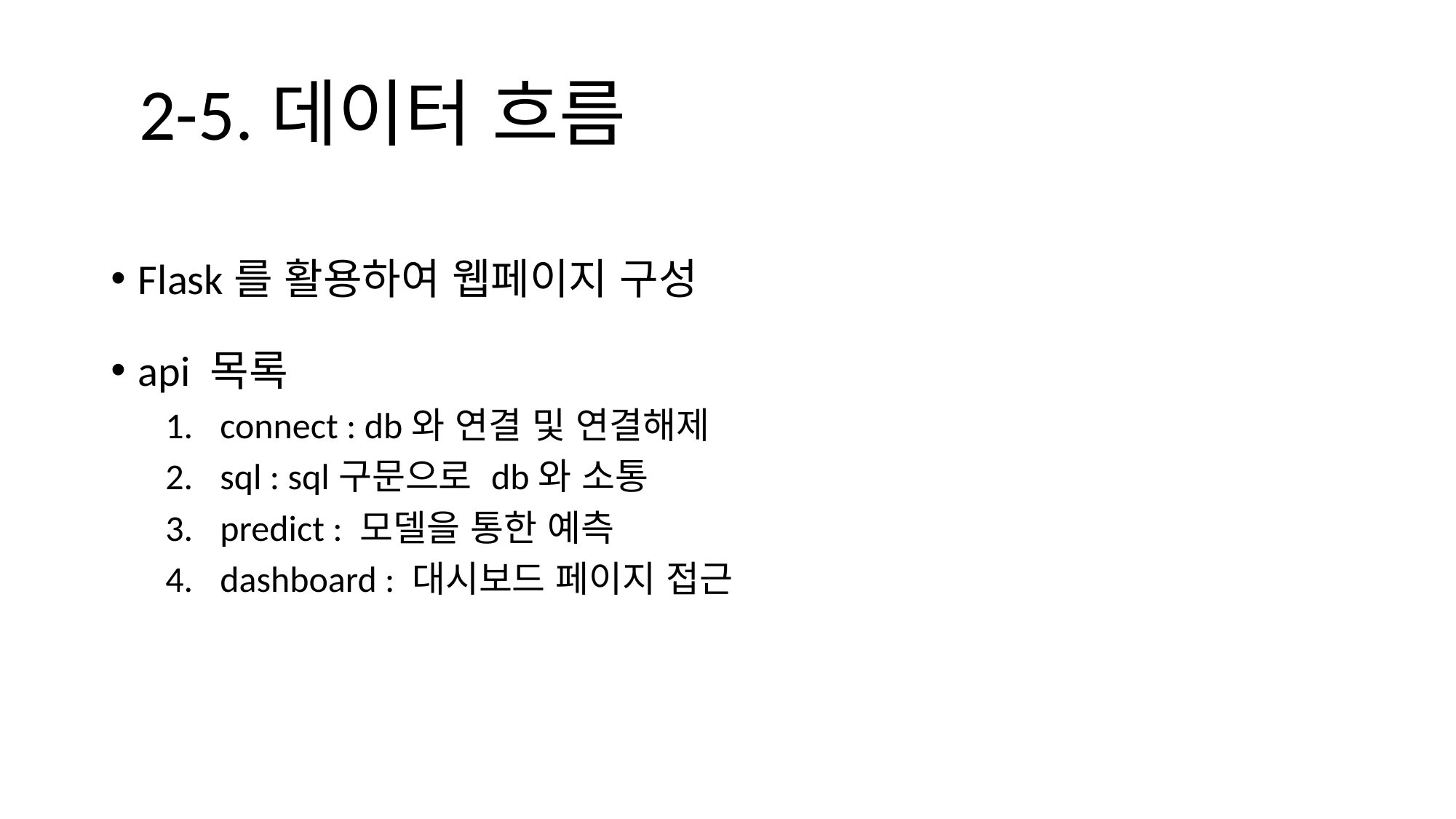

# 2-5.데이터 흐름
Flask를 활용하여 웹페이지 구성
api 목록
connect : db와 연결 및 연결해제
sql : sql구문으로 db와 소통
predict : 모델을 통한 예측
dashboard : 대시보드 페이지 접근